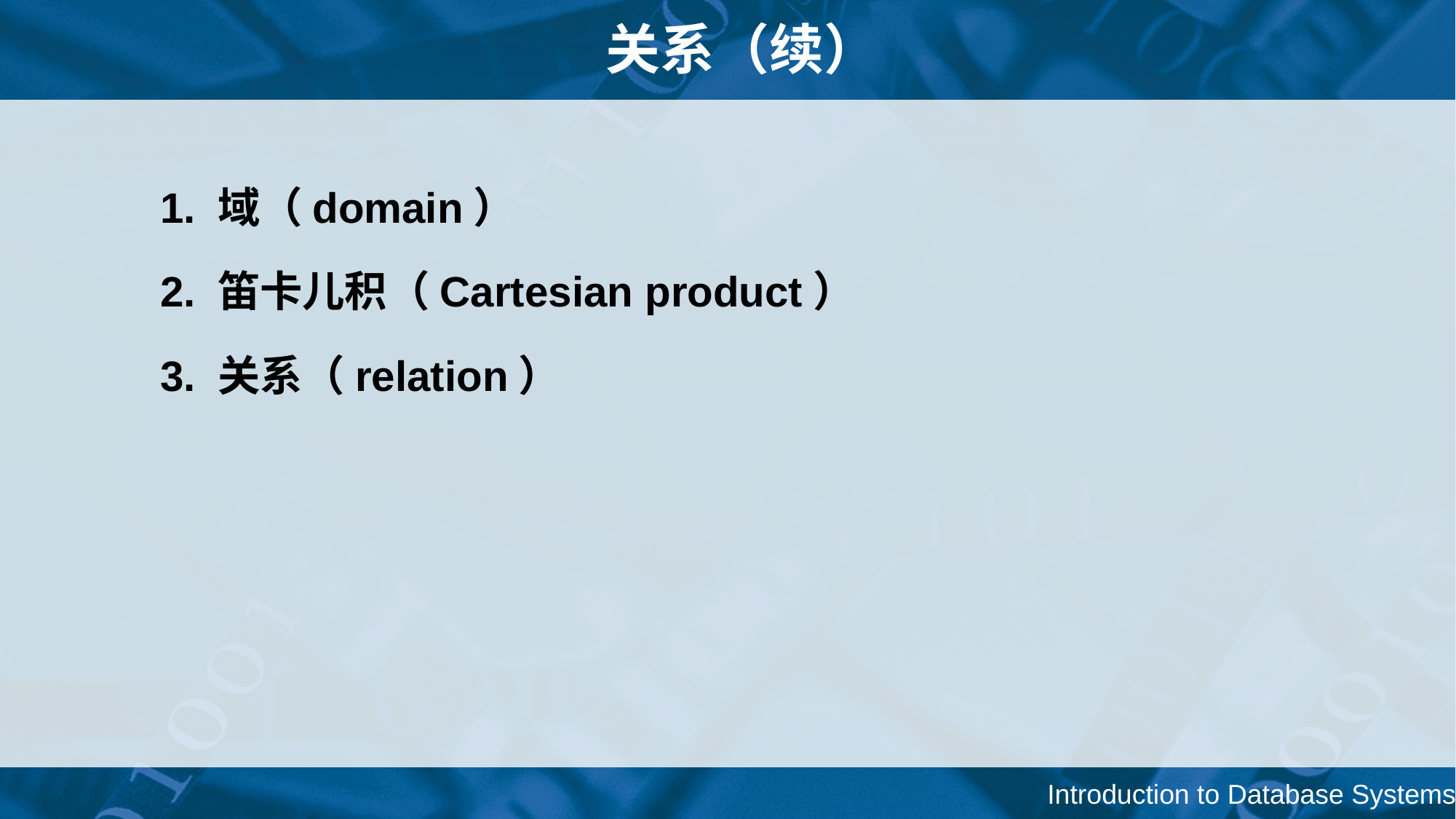

# 关系（续）
 1. 域（domain）
 2. 笛卡儿积（Cartesian product）
 3. 关系（relation）